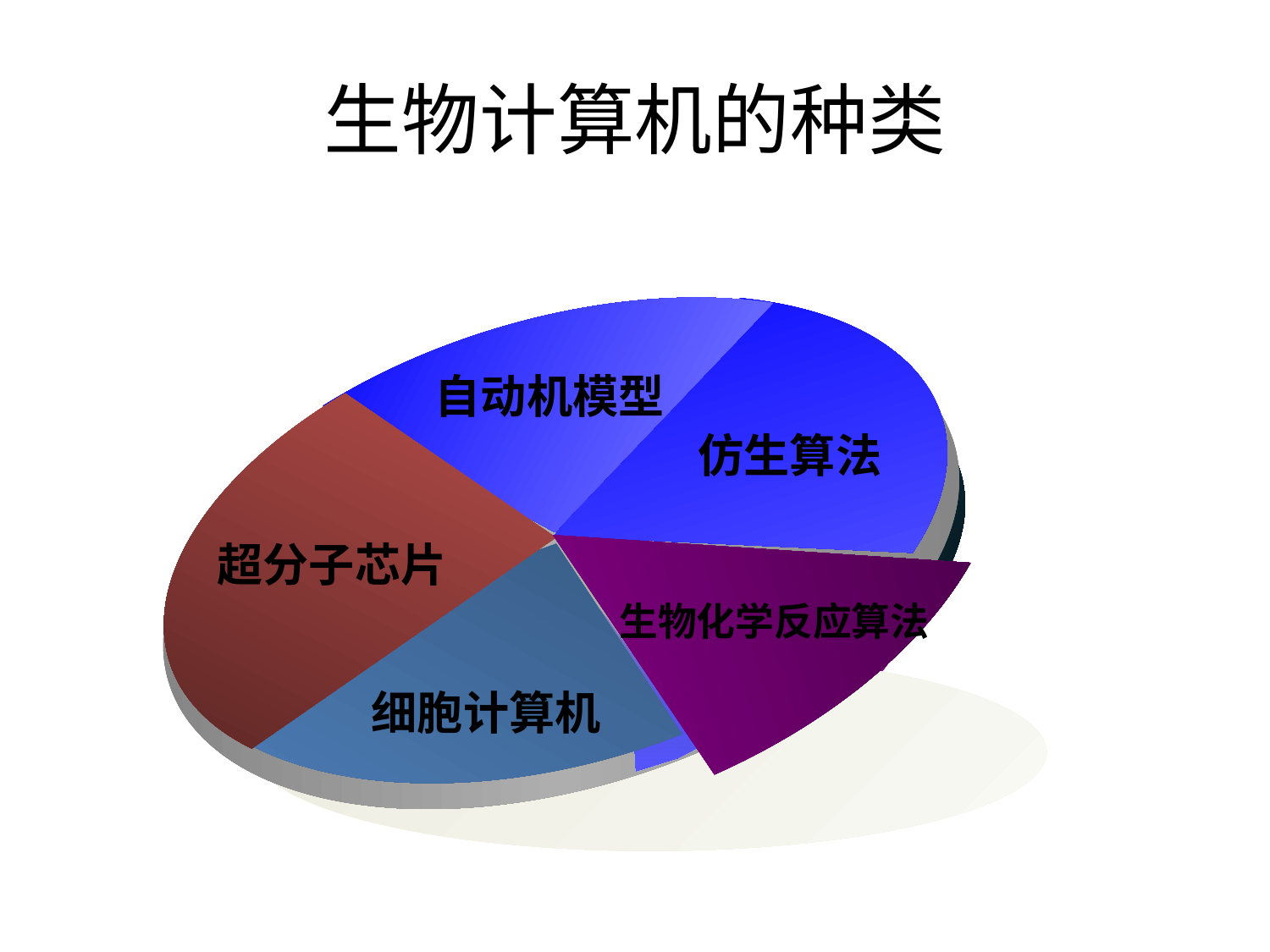

# 生物计算机的种类

自动机模型

仿生算法

         超分子芯片

生物化学反应算法

     细胞计算机